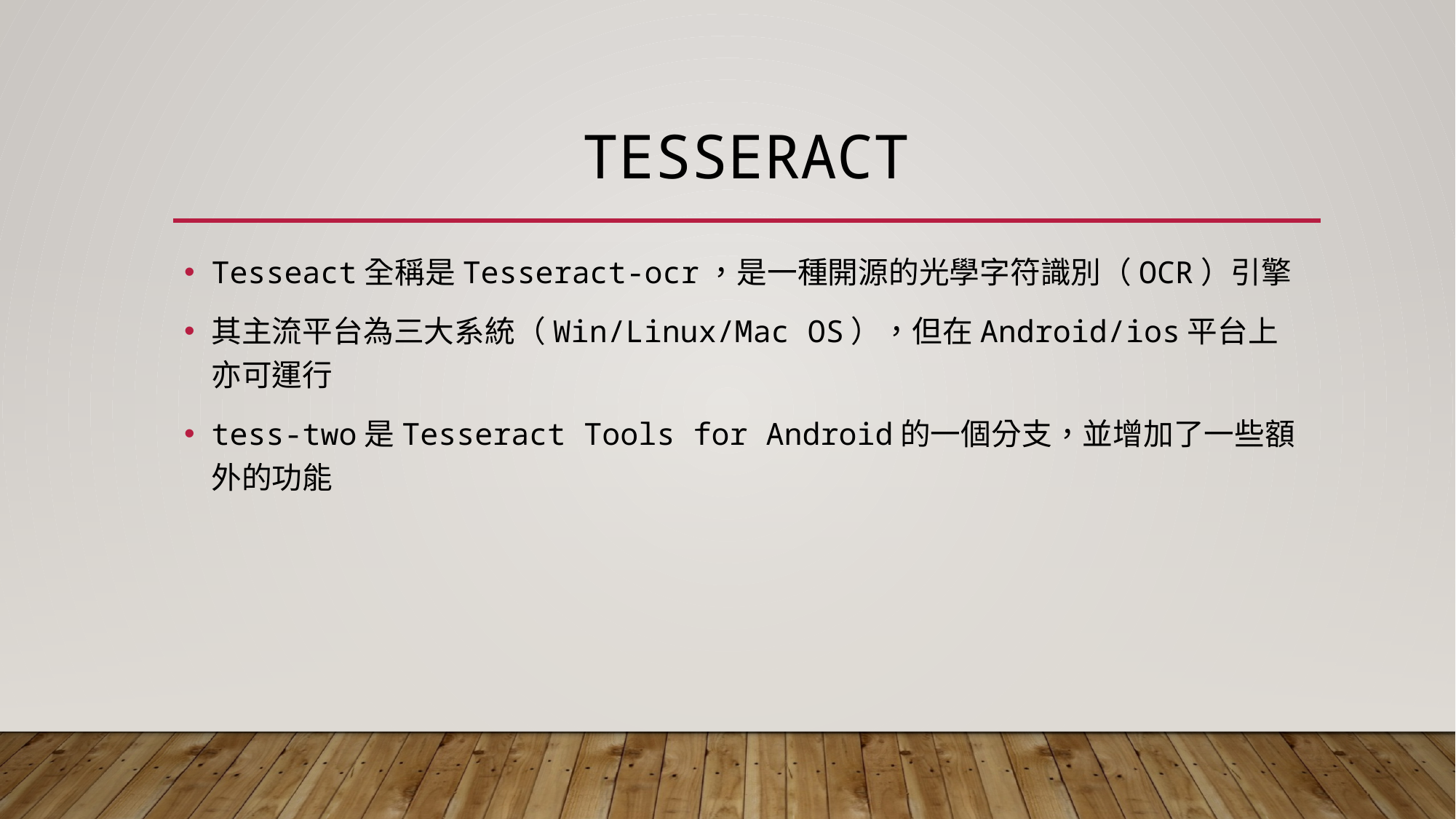

# Tesseract
Tesseact全稱是Tesseract-ocr，是一種開源的光學字符識別（OCR）引擎
其主流平台為三大系統（Win/Linux/Mac OS），但在Android/ios平台上亦可運行
tess-two是Tesseract Tools for Android的一個分支，並增加了一些額外的功能